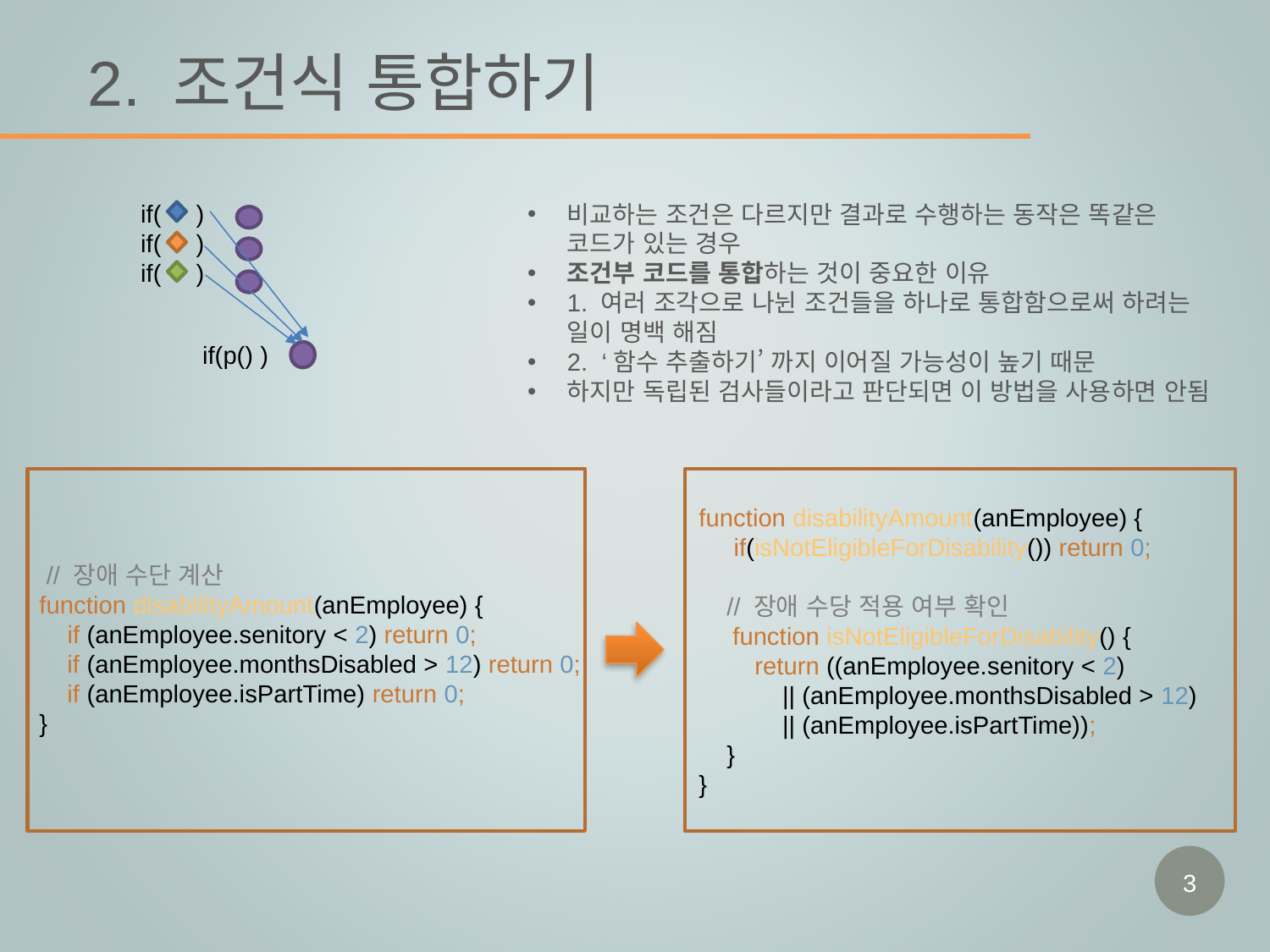

# 2. 조건식 통합하기
비교하는 조건은 다르지만 결과로 수행하는 동작은 똑같은 코드가 있는 경우
조건부 코드를 통합하는 것이 중요한 이유
1. 여러 조각으로 나뉜 조건들을 하나로 통합함으로써 하려는 일이 명백 해짐
2.  ‘함수 추출하기’ 까지 이어질 가능성이 높기 때문
하지만 독립된 검사들이라고 판단되면 이 방법을 사용하면 안됨
if(     )
if(     )
if(     )

if(p() )

function disabilityAmount(anEmployee) {
     if(isNotEligibleForDisability()) return 0;
    // 장애 수당 적용 여부 확인
    function isNotEligibleForDisability() {
        return ((anEmployee.senitory < 2)
            || (anEmployee.monthsDisabled > 12)
            || (anEmployee.isPartTime));
    }
}
 // 장애 수단 계산
function disabilityAmount(anEmployee) {
    if (anEmployee.senitory < 2) return 0;
    if (anEmployee.monthsDisabled > 12) return 0;
    if (anEmployee.isPartTime) return 0;
}